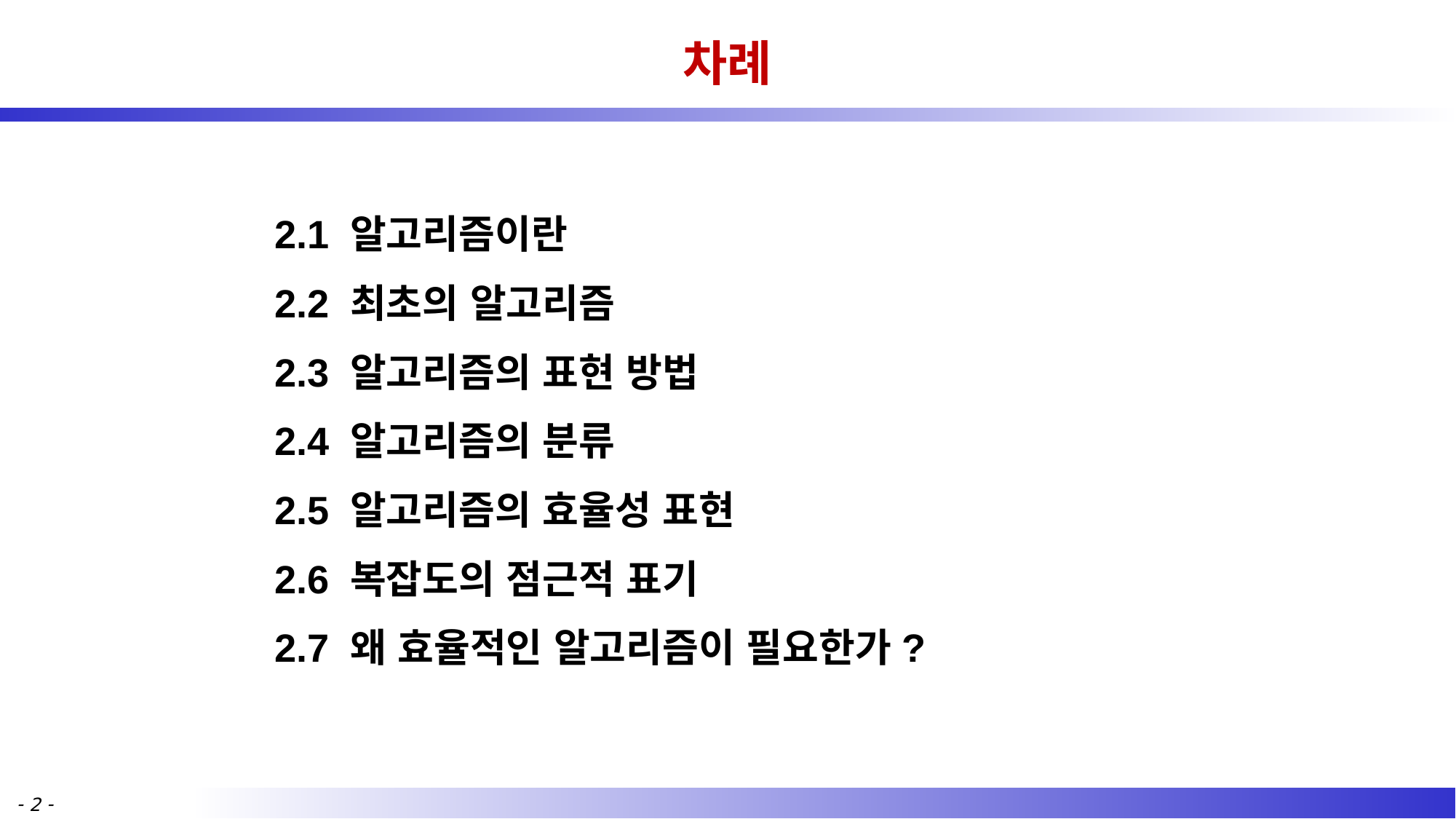

# 차례
2.1 알고리즘이란
2.2 최초의 알고리즘
2.3 알고리즘의 표현 방법
2.4 알고리즘의 분류
2.5 알고리즘의 효율성 표현
2.6 복잡도의 점근적 표기
2.7 왜 효율적인 알고리즘이 필요한가?

- 2 -